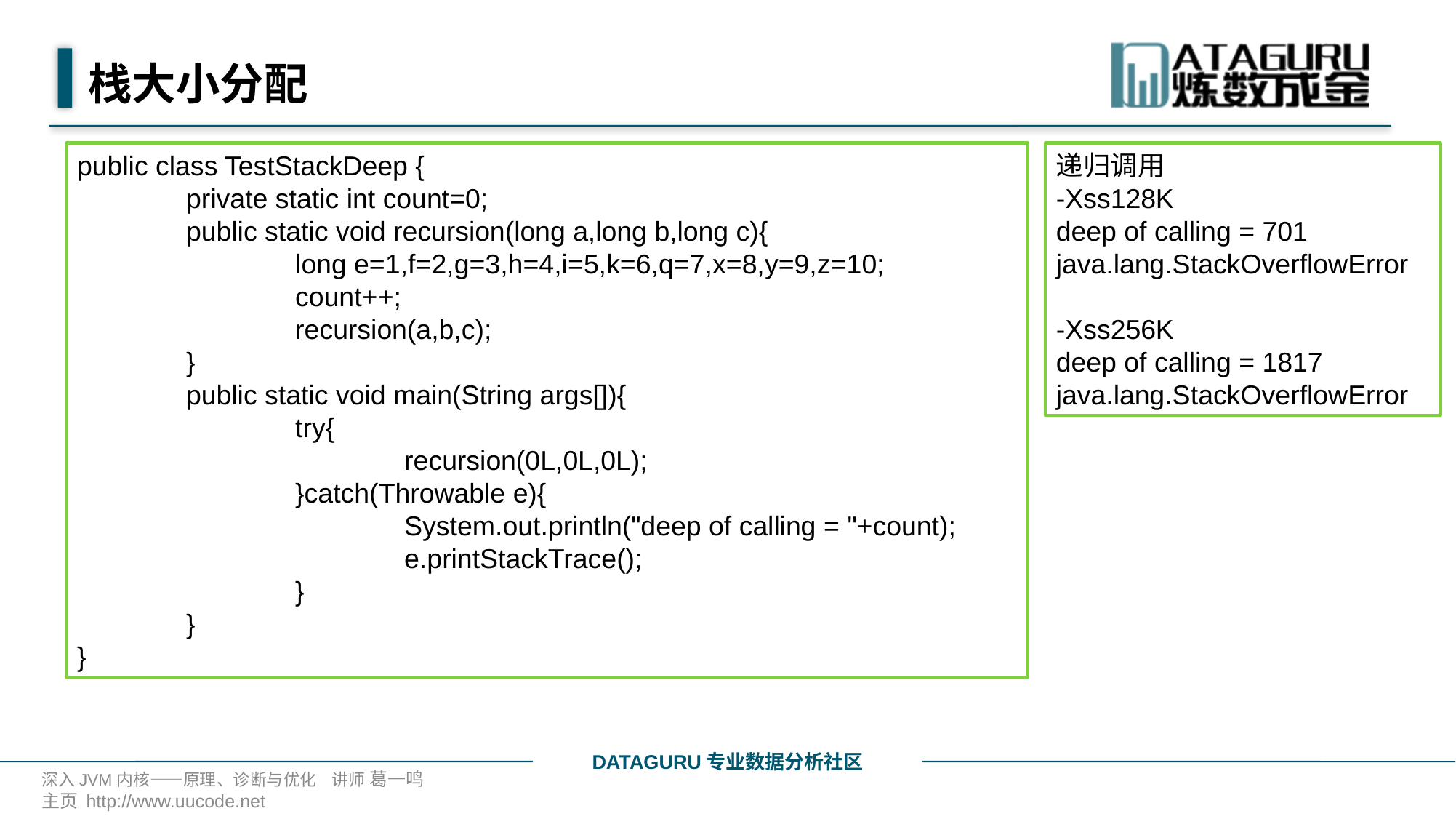

# 栈大小分配
public class TestStackDeep {
	private static int count=0;
	public static void recursion(long a,long b,long c){
		long e=1,f=2,g=3,h=4,i=5,k=6,q=7,x=8,y=9,z=10;
		count++;
		recursion(a,b,c);
	}
	public static void main(String args[]){
		try{
			recursion(0L,0L,0L);
		}catch(Throwable e){
			System.out.println("deep of calling = "+count);
			e.printStackTrace();
		}
	}
}
递归调用
-Xss128K
deep of calling = 701
java.lang.StackOverflowError

-Xss256K
deep of calling = 1817
java.lang.StackOverflowError